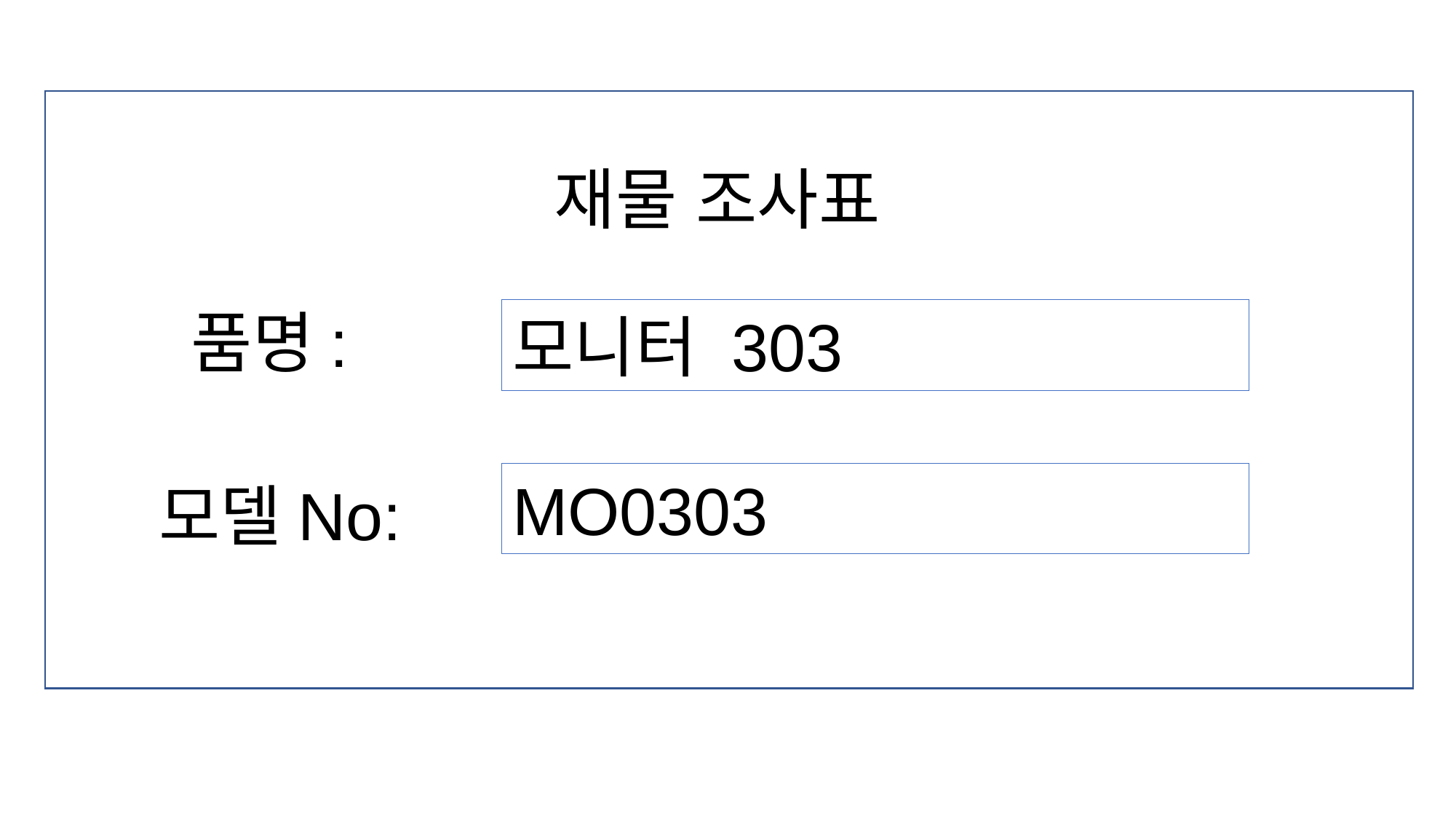

재물 조사표
품명:
모니터 303
MO0303
모델No: